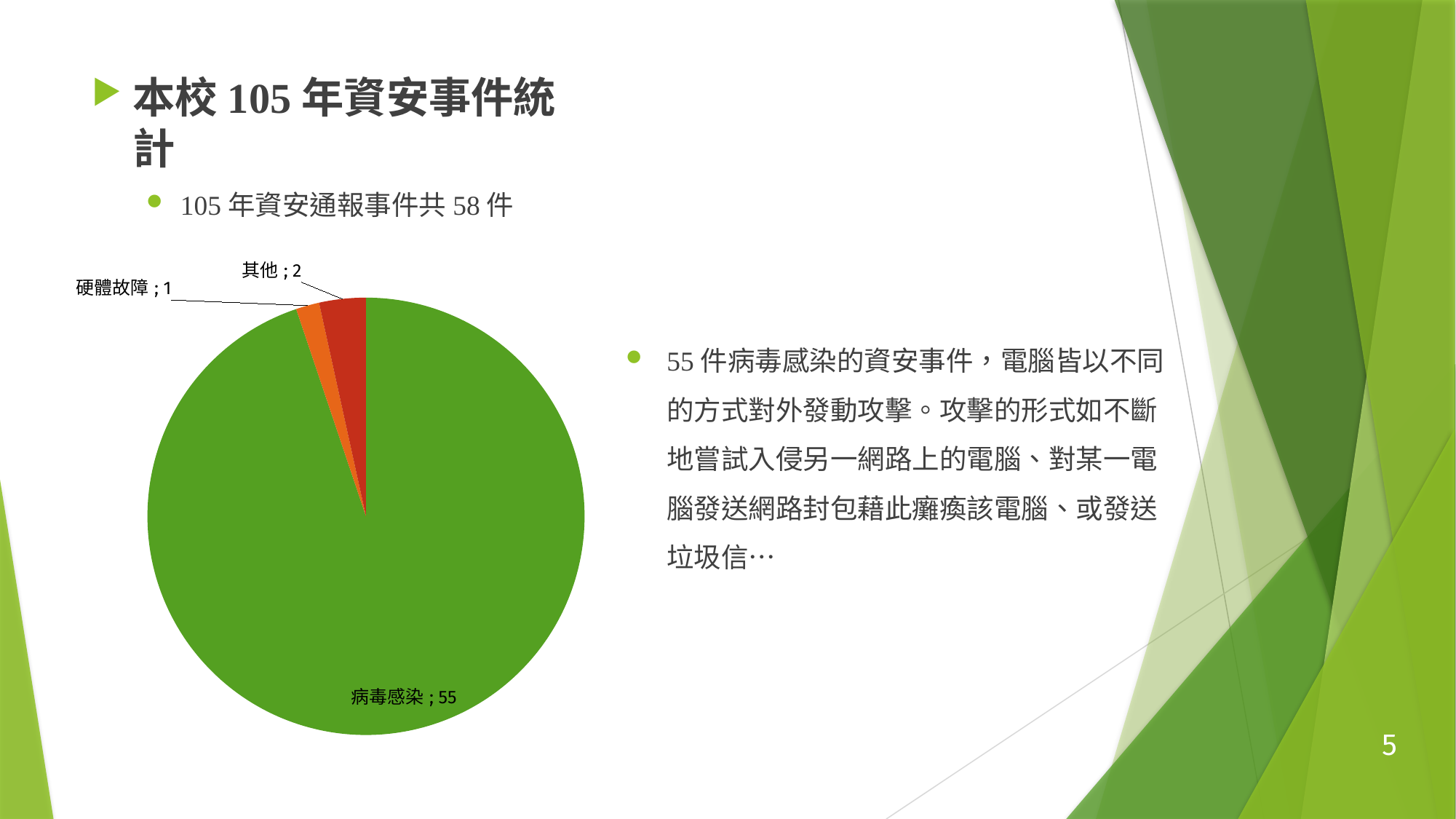

本校105年資安事件統計
105年資安通報事件共58件

### Chart

| Category |  |
|---|---|
| 非法入侵 | 0.0 |
| 病毒感染 | 55.0 |
| 阻斷服務 | 0.0 |
| 硬體故障 | 1.0 |
| 其他 | 2.0 |
55件病毒感染的資安事件，電腦皆以不同的方式對外發動攻擊。攻擊的形式如不斷地嘗試入侵另一網路上的電腦、對某一電腦發送網路封包藉此癱瘓該電腦、或發送垃圾信…

5